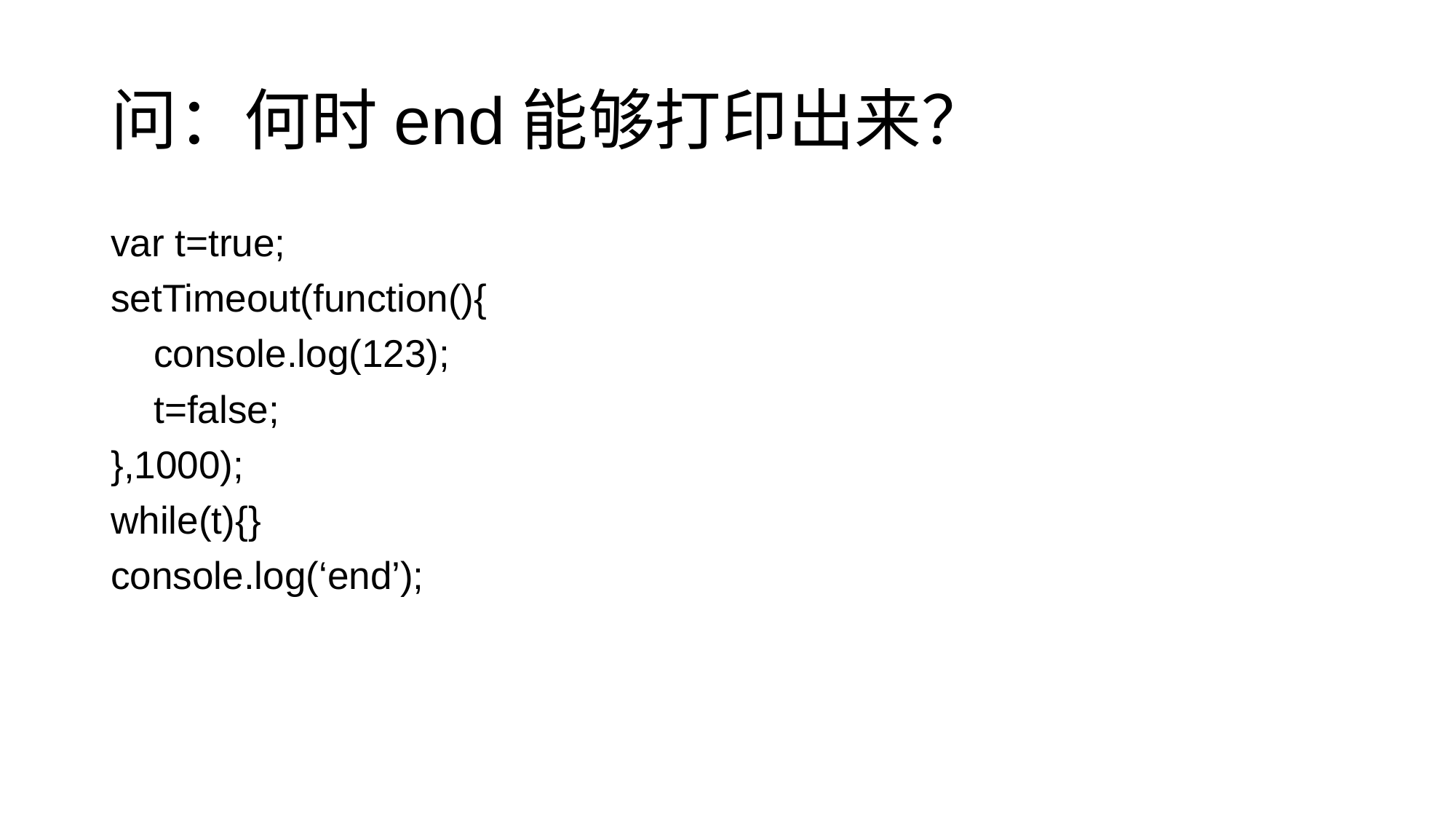

# 问：何时end能够打印出来？
var t=true;
setTimeout(function(){
    console.log(123);
    t=false;
},1000);
while(t){}
console.log(‘end’);